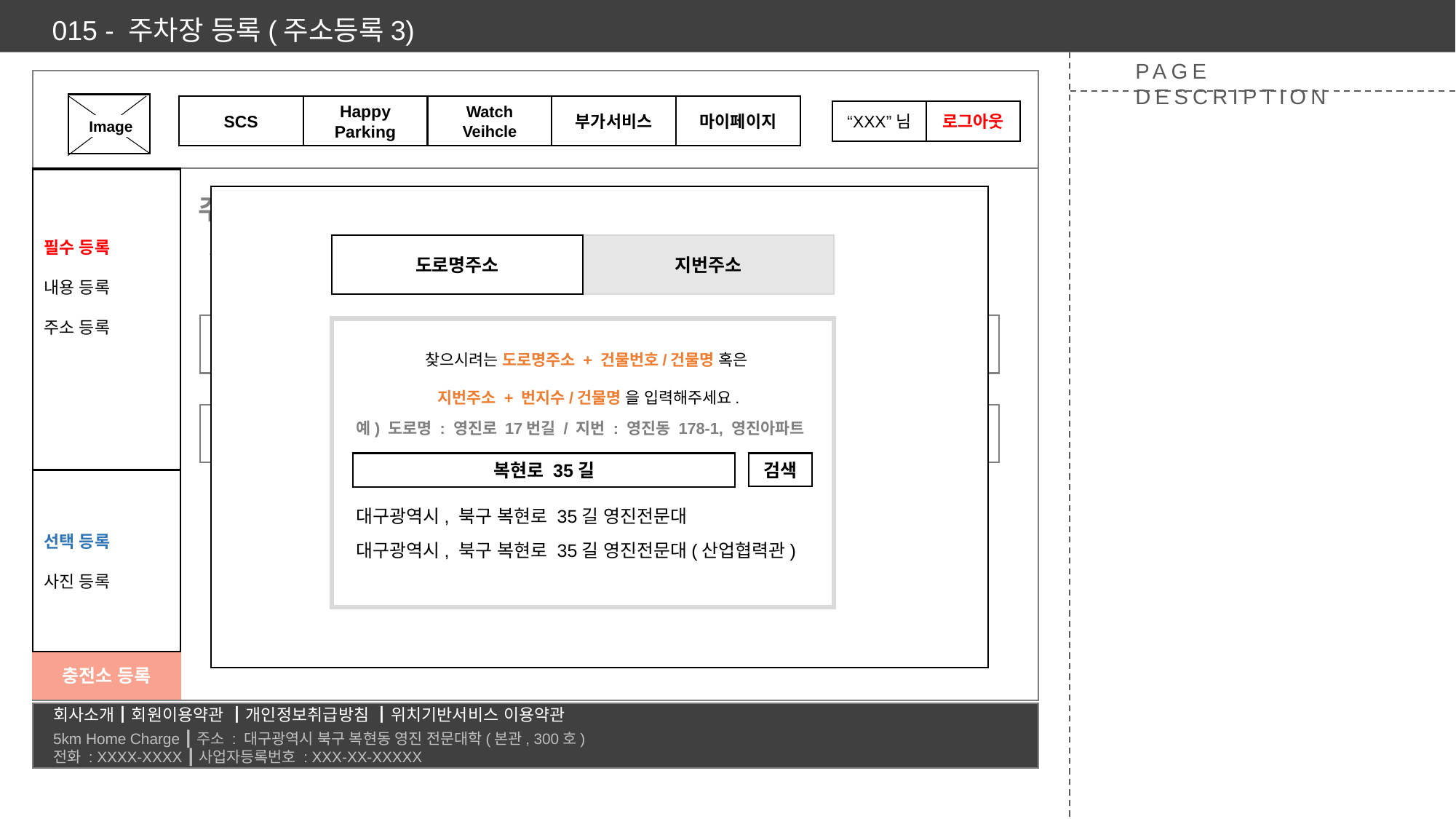

015 - 주차장 등록(주소등록3)
PAGE DESCRIPTION

SCS
Happy Parking
Watch
Veihcle
부가서비스
마이페이지
“XXX”님
로그아웃
Image
주소를 검색하여 주소를 등록 해주세요..
ㅁ

필수 등록
내용 등록

주소 등록

필수 등록
내용 등록

주소 등록

주소 입력
충전소 주소가 무엇입니까?
주소

검색
도로명주소
지번주소
특별시 / 광역시 / 시 / 군
기본 주소
예) 대구광역시
“충전소 주소가 없습니다”

구 / 동
찾으시려는 도로명주소 + 건물번호/건물명 혹은

지번주소 + 번지수/건물명 을 입력해주세요.
예) 도로명 : 영진로 17번길 / 지번 : 영진동 178-1, 영진아파트
예) 북구, 복현동
상세 주소
“충전소 주소가 없습니다”
도로 명 / 건물번호 / 아파트 이름 / 건물 이름
복현로 35길
검색
예) 복현로 35길 영진전문대학
선택 등록

개요 등록

사진 등록
선택 등록

사진 등록
대구광역시, 북구 복현로 35길 영진전문대
우편번호
대구광역시, 북구 복현로 35길 영진전문대(산업협력관)
주소 입력
예) XXX-XXX
취소
등록
충전소 등록
회사소개┃회원이용약관 ┃개인정보취급방침 ┃위치기반서비스 이용약관

5km Home Charge ┃주소 : 대구광역시 북구 복현동 영진 전문대학(본관, 300호)
전화 : XXXX-XXXX ┃사업자등록번호 : XXX-XX-XXXXX